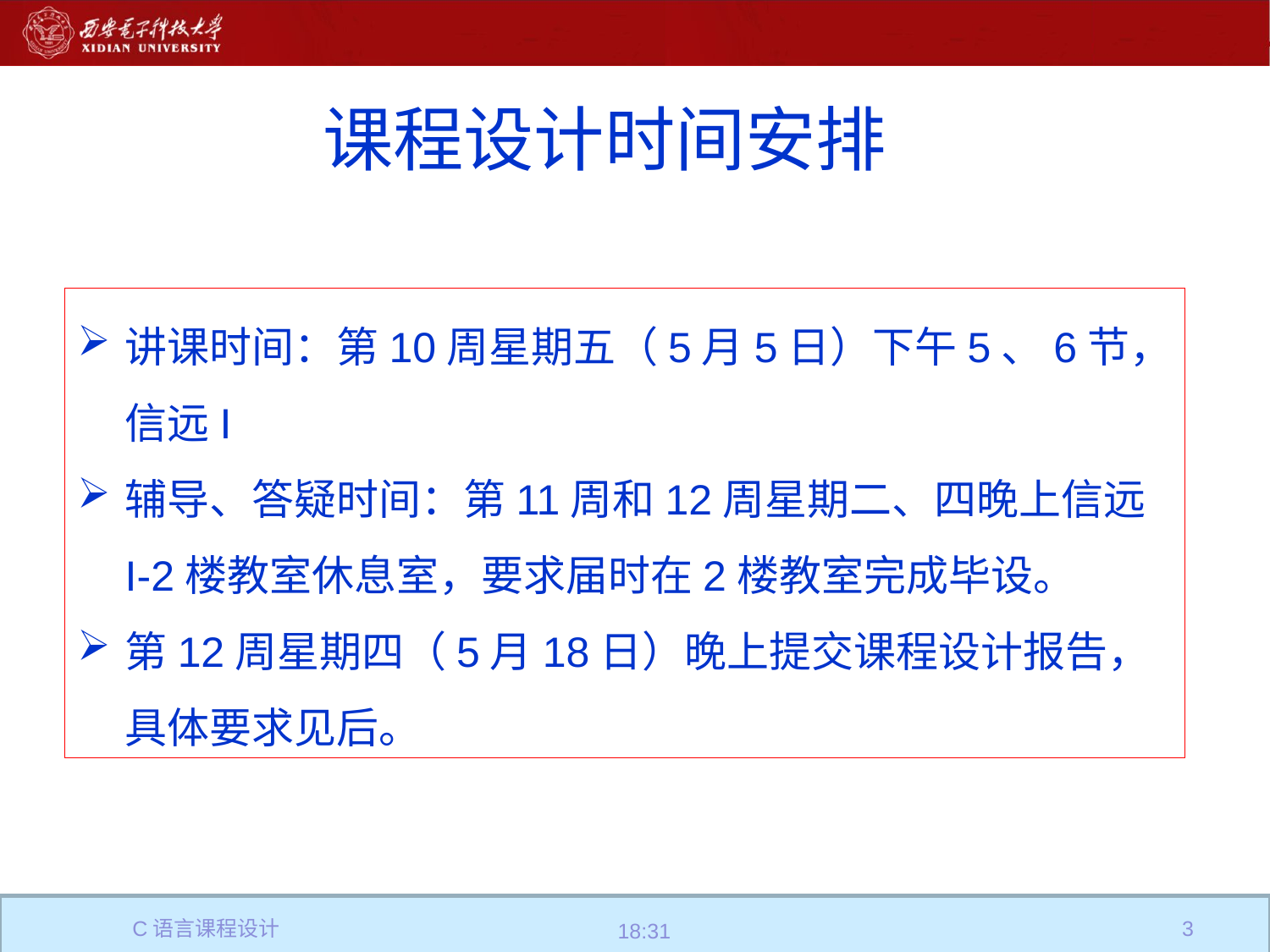

# 课程设计时间安排
讲课时间：第10周星期五（5月5日）下午5、6节，信远I
辅导、答疑时间：第11周和12周星期二、四晚上信远I-2楼教室休息室，要求届时在2楼教室完成毕设。
第12周星期四（5月18日）晚上提交课程设计报告，具体要求见后。
C语言课程设计
3
18:31